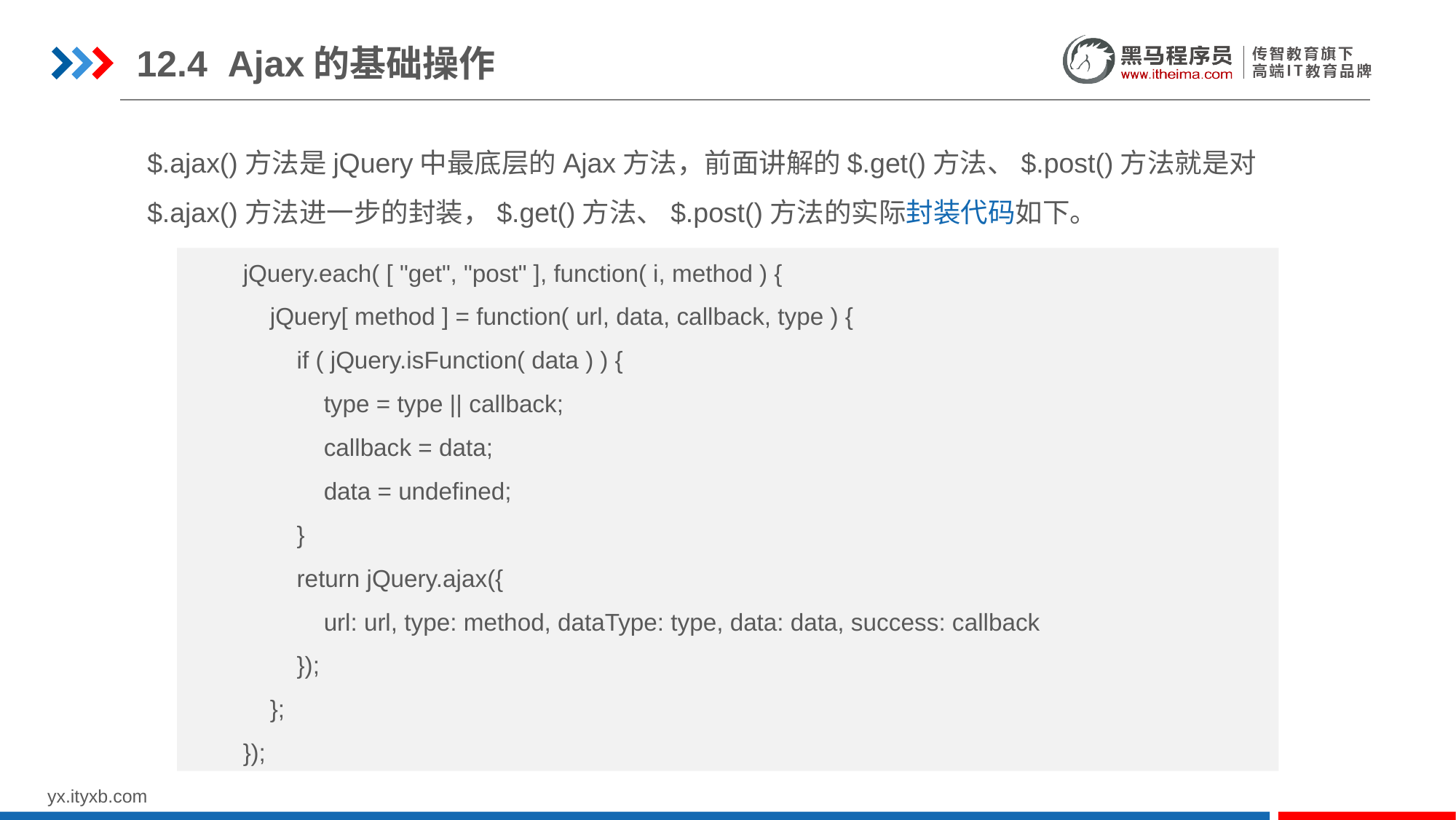

12.4  Ajax的基础操作
$.ajax()方法是jQuery中最底层的Ajax方法，前面讲解的$.get()方法、$.post()方法就是对$.ajax()方法进一步的封装，$.get()方法、$.post()方法的实际封装代码如下。
jQuery.each( [ "get", "post" ], function( i, method ) {
    jQuery[ method ] = function( url, data, callback, type ) {
        if ( jQuery.isFunction( data ) ) {
            type = type || callback;
            callback = data;
            data = undefined;
        }
        return jQuery.ajax({
            url: url, type: method, dataType: type, data: data, success: callback
        });
    };
});